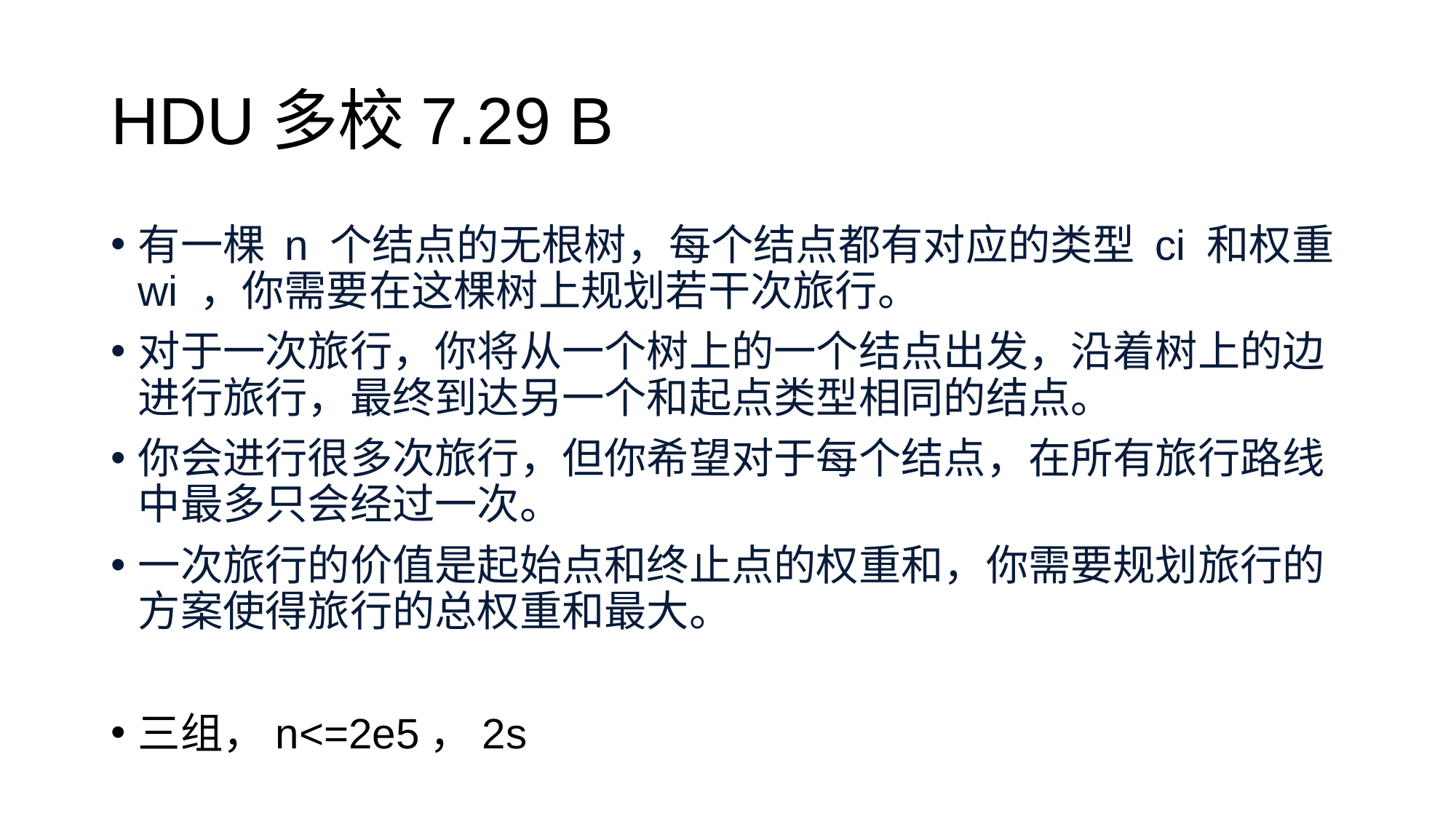

# HDU多校7.29 B
有一棵 n 个结点的无根树，每个结点都有对应的类型 ci​ 和权重 wi​ ，你需要在这棵树上规划若干次旅行。
对于一次旅行，你将从一个树上的一个结点出发，沿着树上的边进行旅行，最终到达另一个和起点类型相同的结点。
你会进行很多次旅行，但你希望对于每个结点，在所有旅行路线中最多只会经过一次。
一次旅行的价值是起始点和终止点的权重和，你需要规划旅行的方案使得旅行的总权重和最大。

三组，n<=2e5，2s